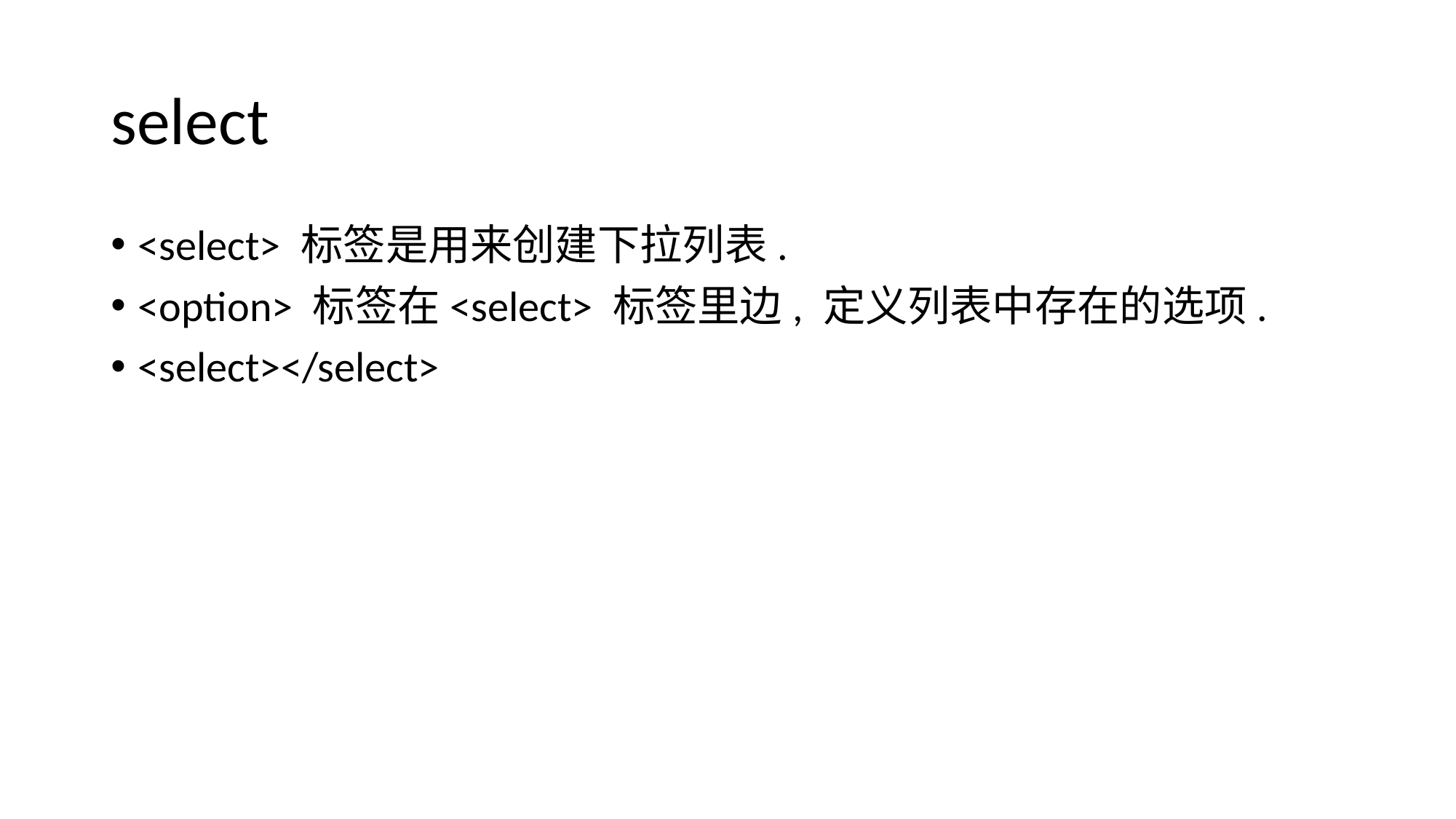

# select
<select> 标签是用来创建下拉列表.
<option> 标签在<select> 标签里边, 定义列表中存在的选项.
<select></select>